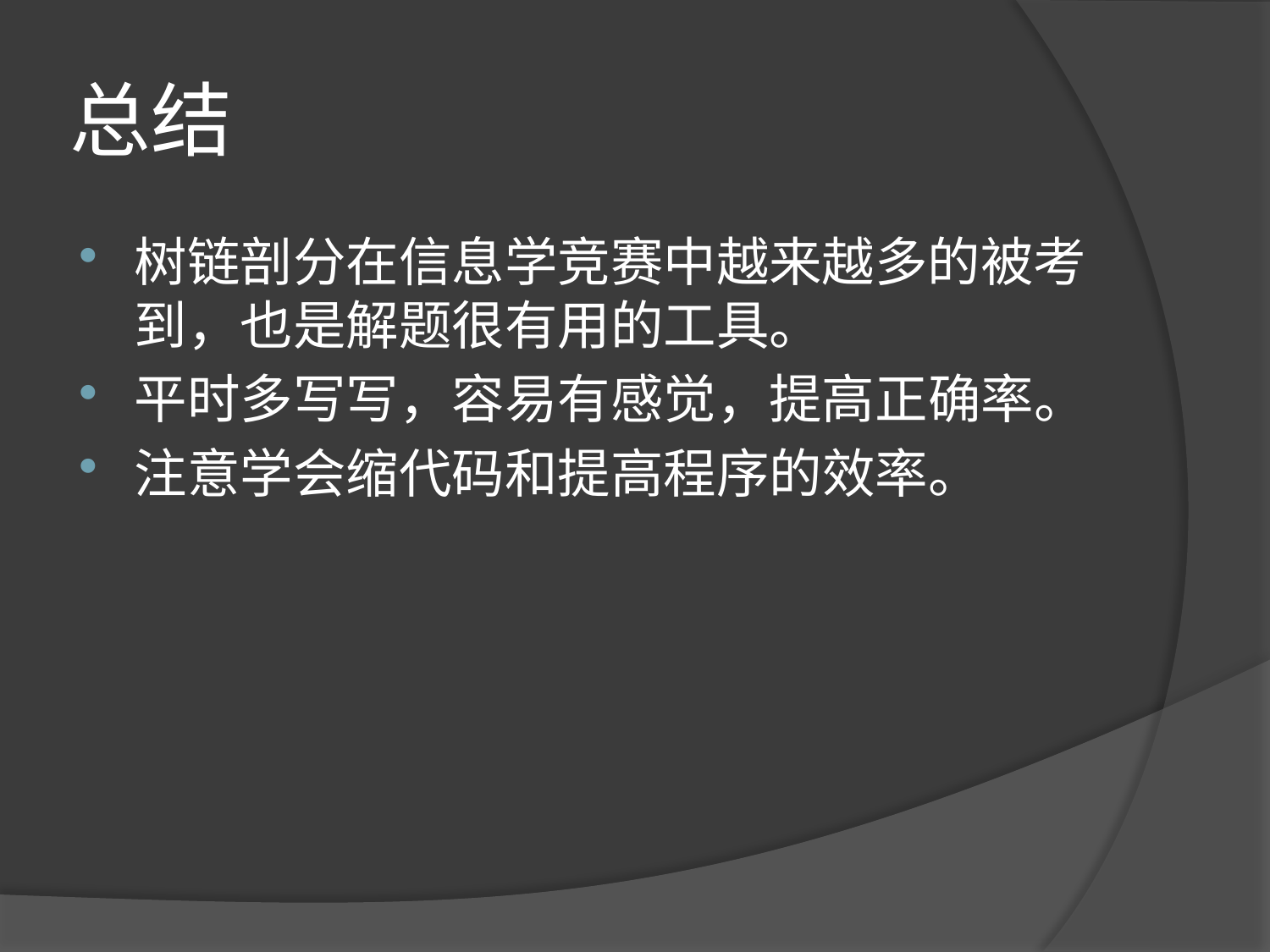

# 总结
树链剖分在信息学竞赛中越来越多的被考到，也是解题很有用的工具。
平时多写写，容易有感觉，提高正确率。
注意学会缩代码和提高程序的效率。